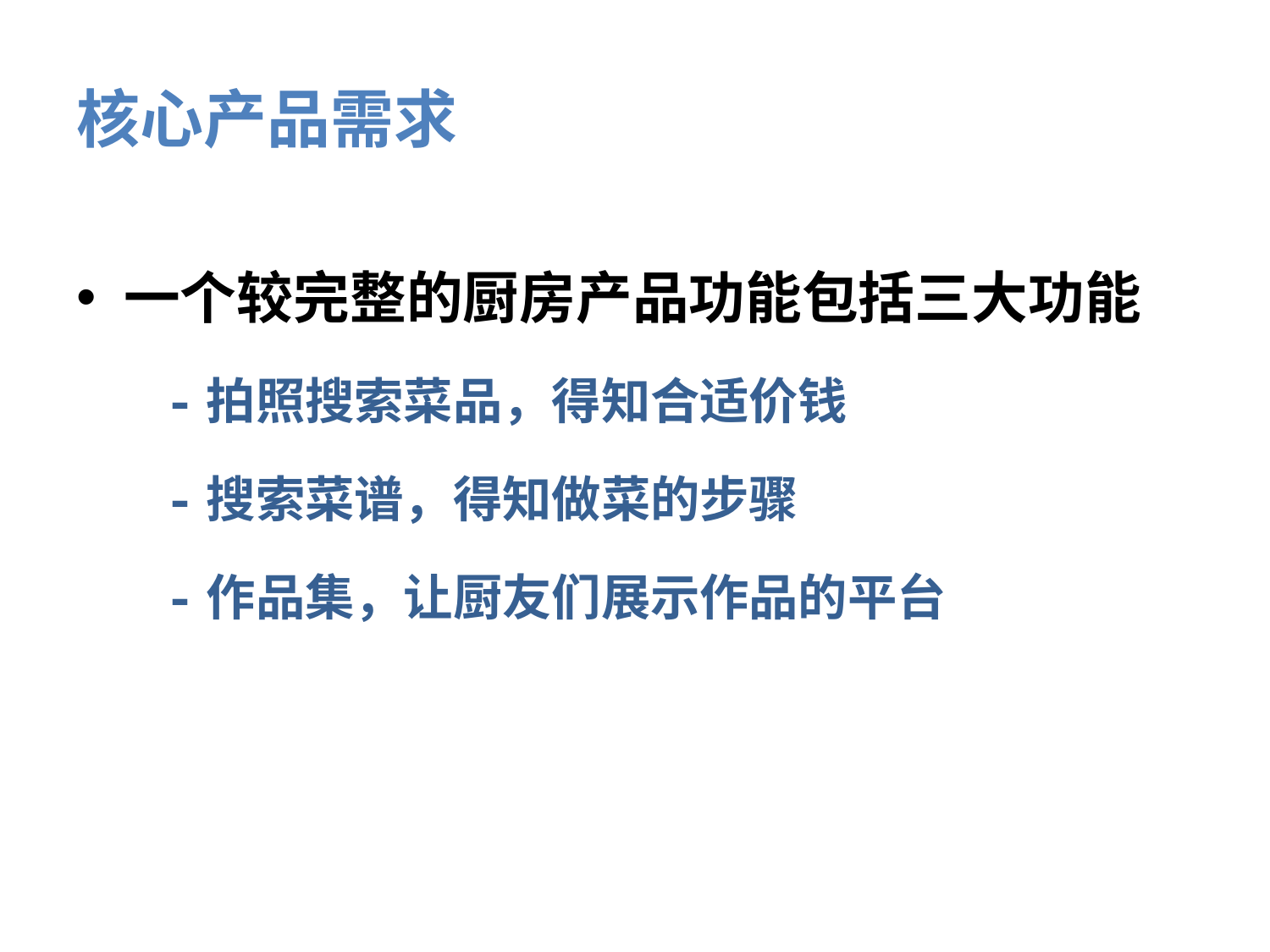

# 核心产品需求
一个较完整的厨房产品功能包括三大功能
   -拍照搜索菜品，得知合适价钱
   -搜索菜谱，得知做菜的步骤
   -作品集，让厨友们展示作品的平台